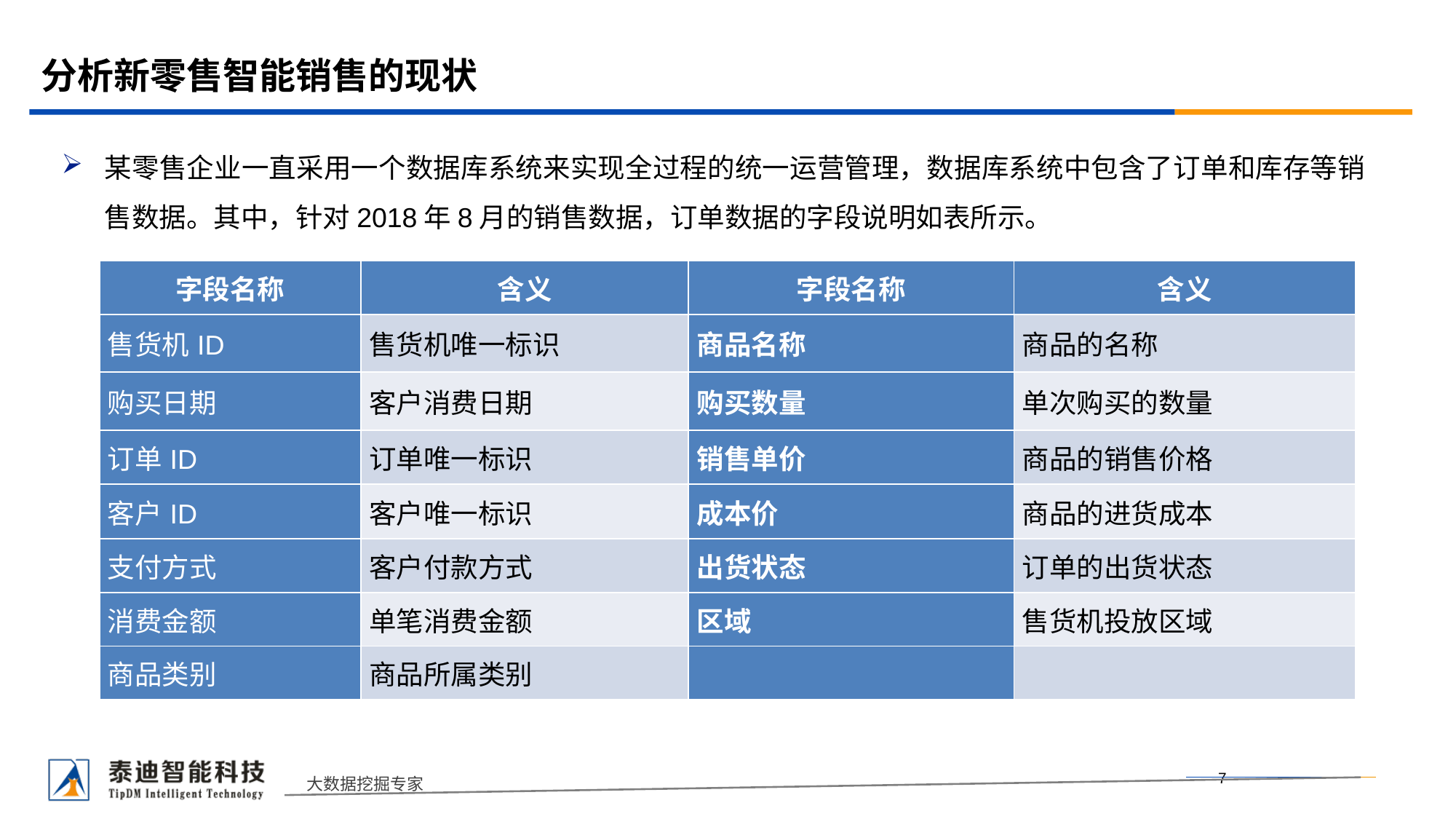

# 分析新零售智能销售的现状
某零售企业一直采用一个数据库系统来实现全过程的统一运营管理，数据库系统中包含了订单和库存等销售数据。其中，针对2018年8月的销售数据，订单数据的字段说明如表所示。
| 字段名称 | 含义 | 字段名称 | 含义 |
| --- | --- | --- | --- |
| 售货机ID | 售货机唯一标识 | 商品名称 | 商品的名称 |
| 购买日期 | 客户消费日期 | 购买数量 | 单次购买的数量 |
| 订单ID | 订单唯一标识 | 销售单价 | 商品的销售价格 |
| 客户ID | 客户唯一标识 | 成本价 | 商品的进货成本 |
| 支付方式 | 客户付款方式 | 出货状态 | 订单的出货状态 |
| 消费金额 | 单笔消费金额 | 区域 | 售货机投放区域 |
| 商品类别 | 商品所属类别 |  |  |